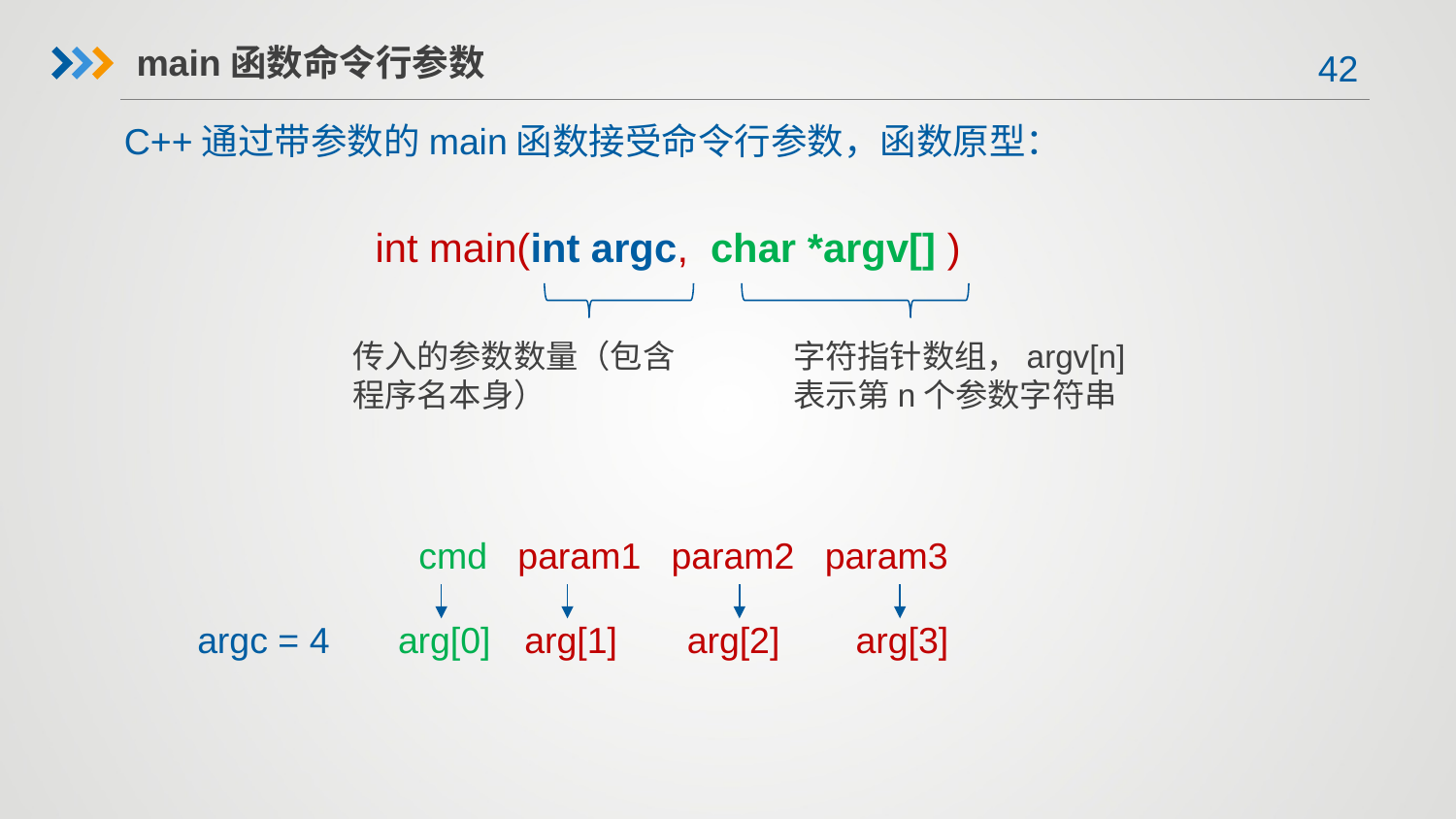

main函数命令行参数
C++通过带参数的main函数接受命令行参数，函数原型：

int main(int argc,  char *argv[] )

传入的参数数量（包含程序名本身）
字符指针数组，argv[n]表示第n个参数字符串
cmd   param1   param2   param3
argc = 4
arg[0]
arg[1]
arg[2]
arg[3]